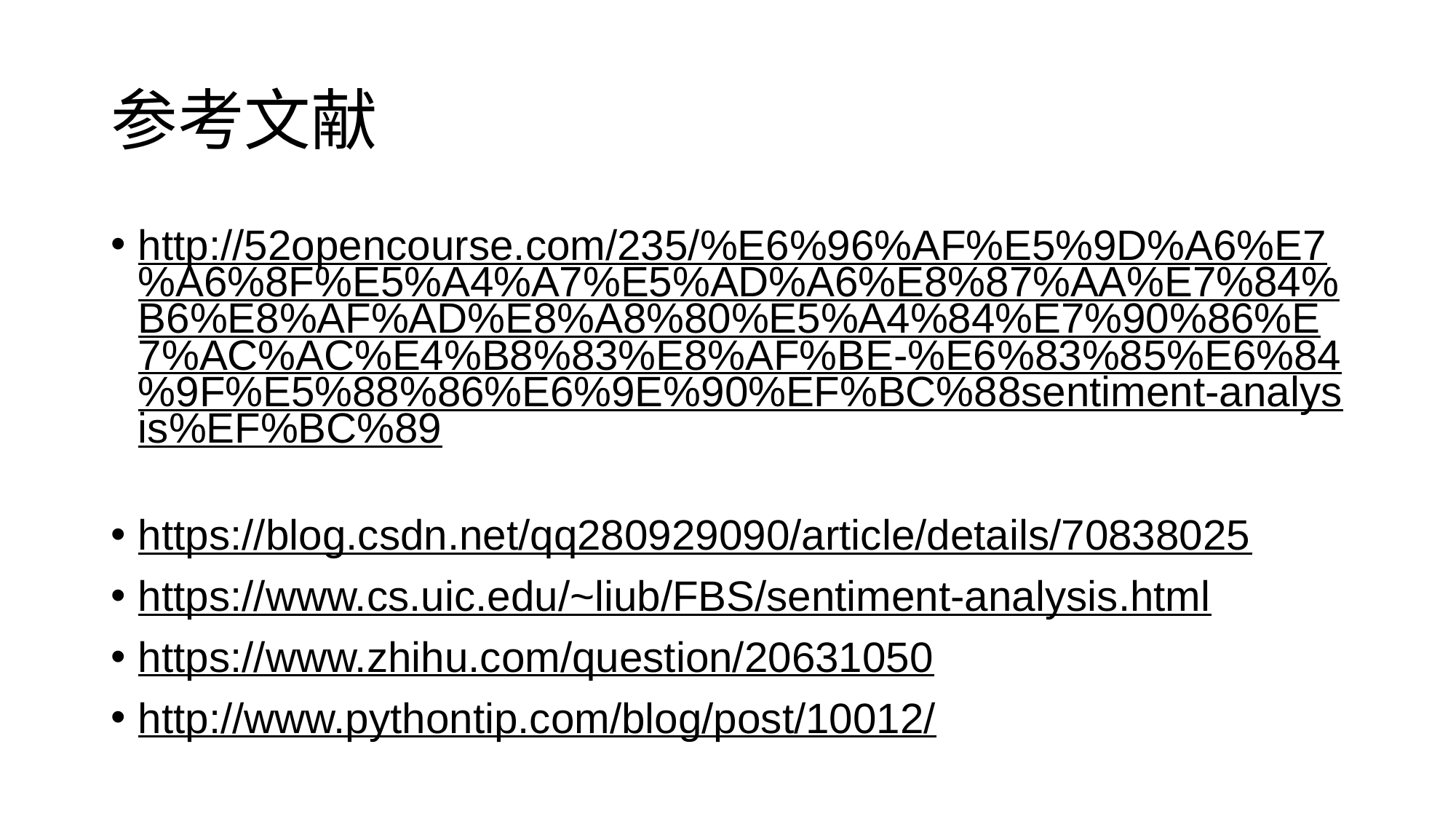

# 参考文献
http://52opencourse.com/235/%E6%96%AF%E5%9D%A6%E7%A6%8F%E5%A4%A7%E5%AD%A6%E8%87%AA%E7%84%B6%E8%AF%AD%E8%A8%80%E5%A4%84%E7%90%86%E7%AC%AC%E4%B8%83%E8%AF%BE-%E6%83%85%E6%84%9F%E5%88%86%E6%9E%90%EF%BC%88sentiment-analysis%EF%BC%89
https://blog.csdn.net/qq280929090/article/details/70838025
https://www.cs.uic.edu/~liub/FBS/sentiment-analysis.html
https://www.zhihu.com/question/20631050
http://www.pythontip.com/blog/post/10012/